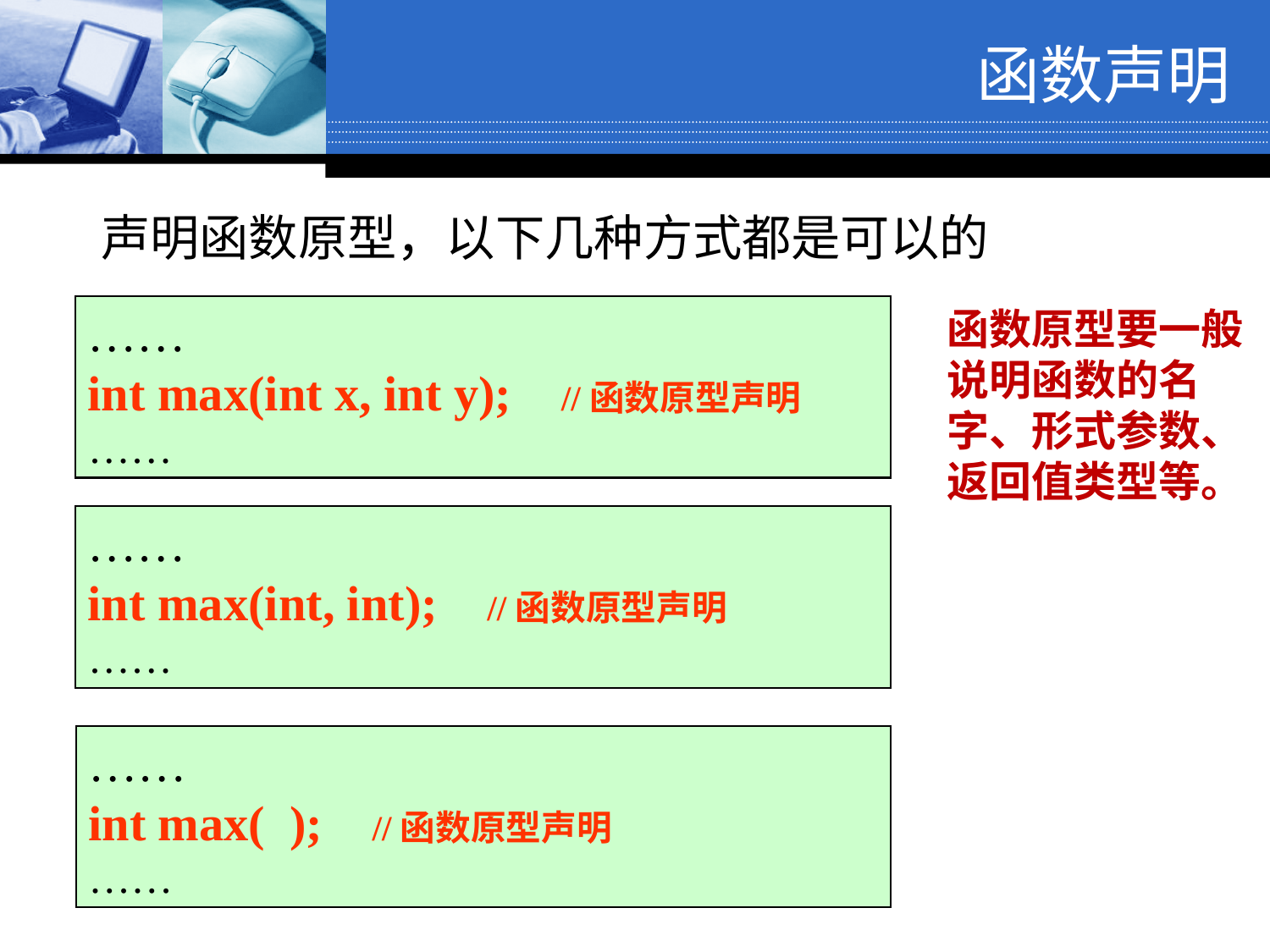

函数声明
声明函数原型，以下几种方式都是可以的
……
int max(int x, int y);    //函数原型声明
……
函数原型要一般说明函数的名字、形式参数、返回值类型等。
……
int max(int, int);    //函数原型声明
……
……
int max(  );    //函数原型声明
……